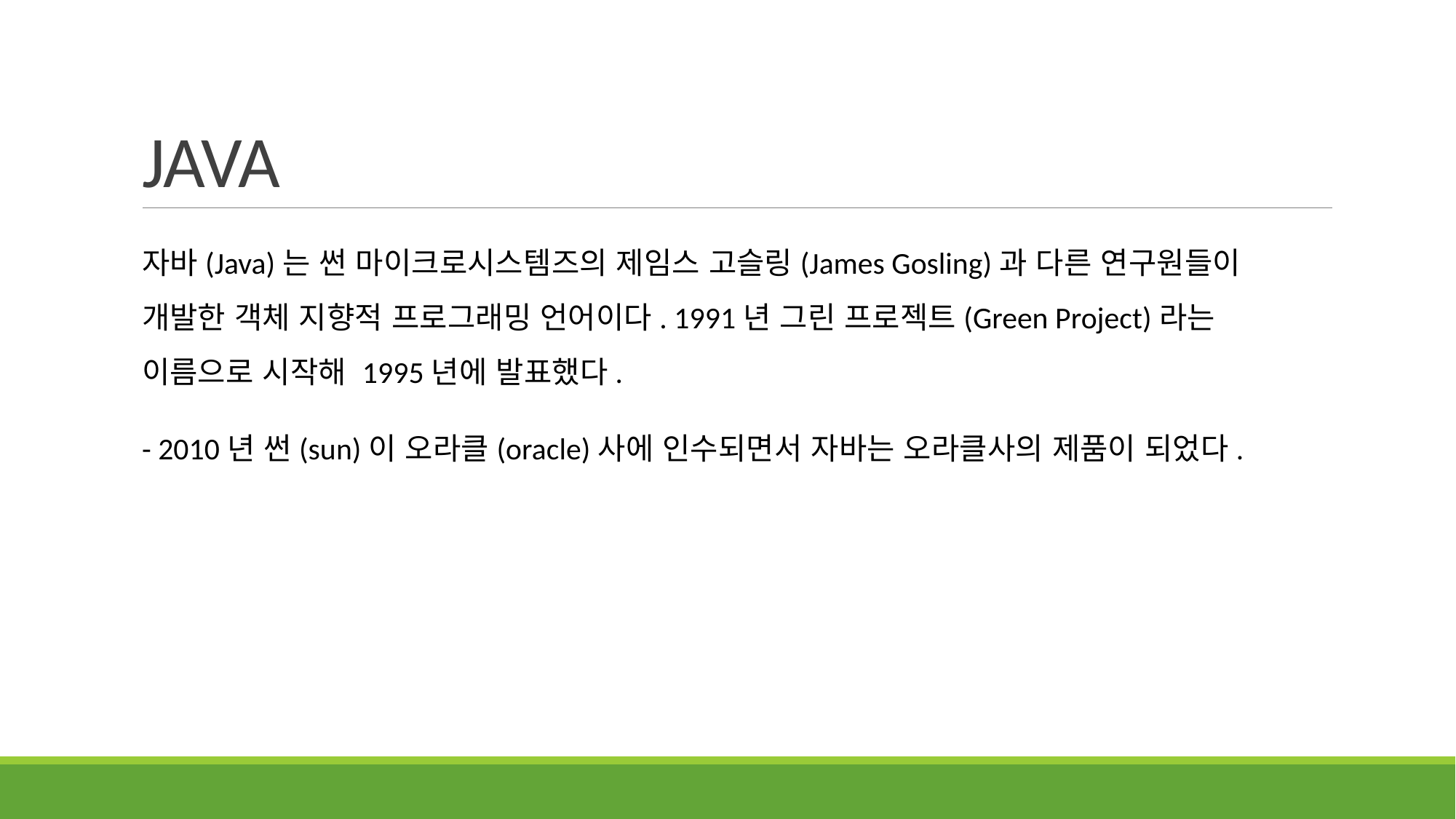

# JAVA
자바(Java)는 썬 마이크로시스템즈의 제임스 고슬링(James Gosling)과 다른 연구원들이 개발한 객체 지향적 프로그래밍 언어이다. 1991년 그린 프로젝트(Green Project)라는 이름으로 시작해 1995년에 발표했다.
- 2010년 썬(sun)이 오라클(oracle)사에 인수되면서 자바는 오라클사의 제품이 되었다.